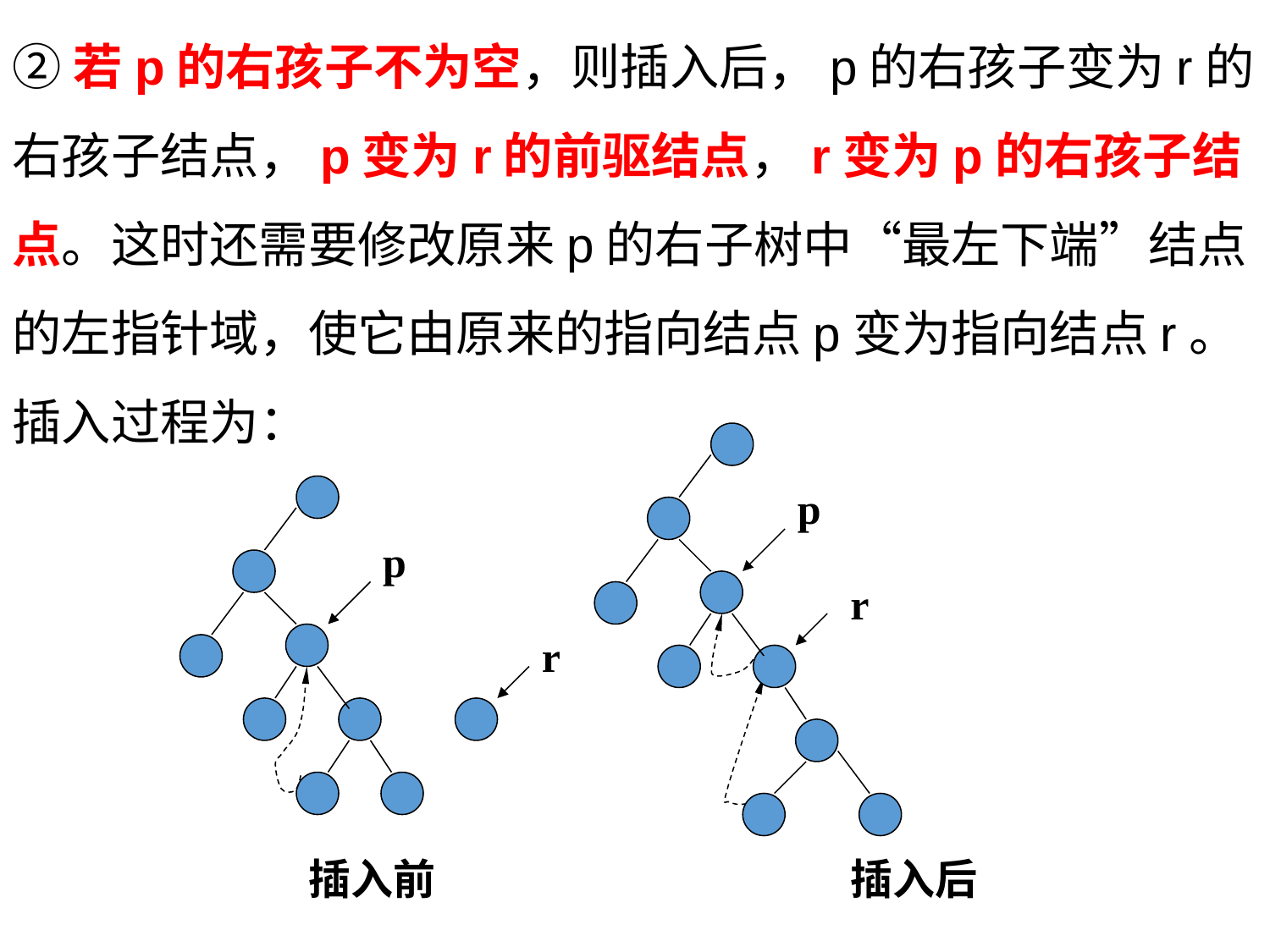

②若p的右孩子不为空，则插入后，p的右孩子变为r的右孩子结点，p变为r的前驱结点，r变为p的右孩子结点。这时还需要修改原来p的右子树中“最左下端”结点的左指针域，使它由原来的指向结点p变为指向结点r。插入过程为：

p

r

p

r

插入前
插入后